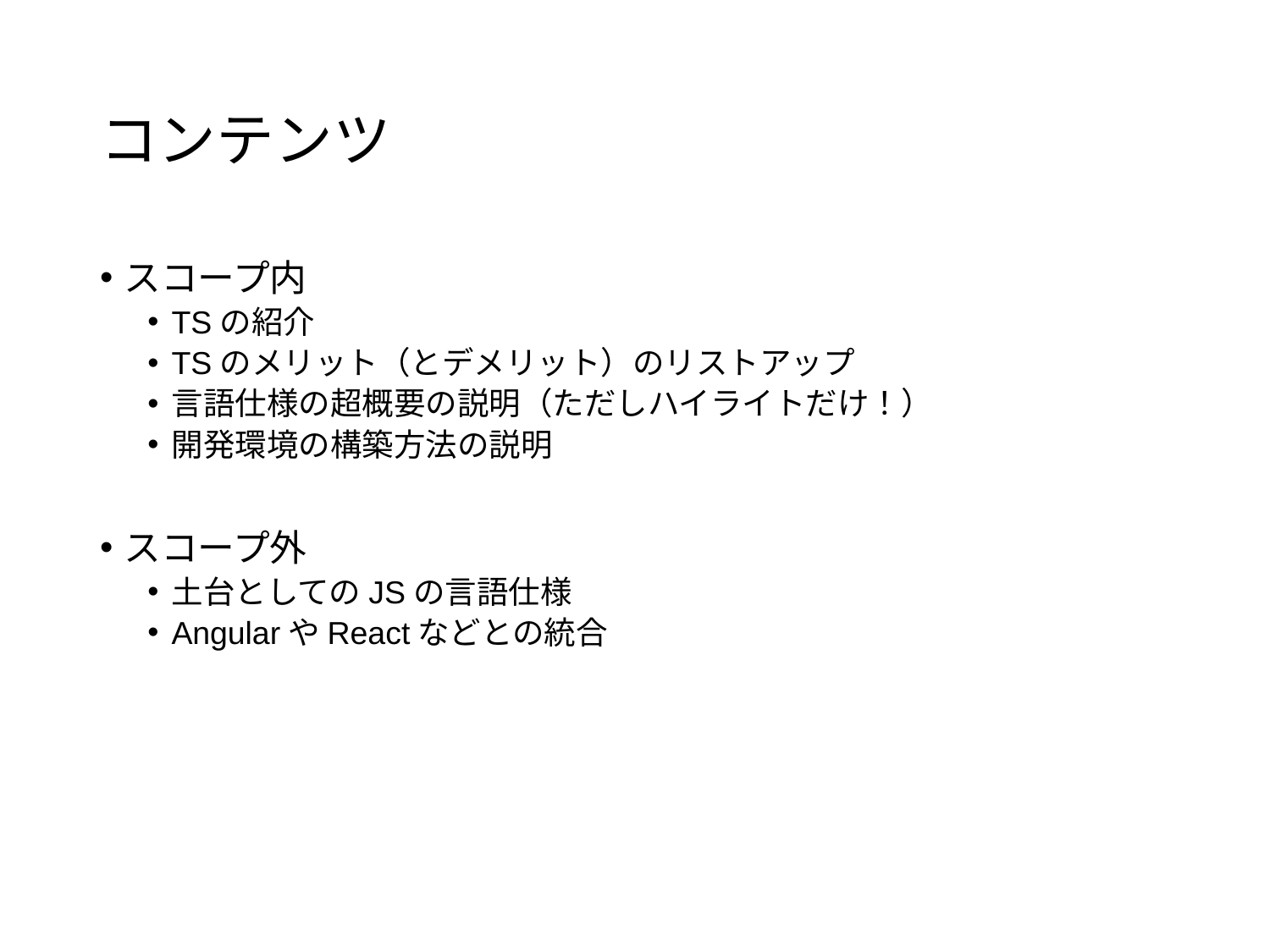

# コンテンツ
スコープ内
TSの紹介
TSのメリット（とデメリット）のリストアップ
言語仕様の超概要の説明（ただしハイライトだけ！）
開発環境の構築方法の説明

スコープ外
土台としてのJSの言語仕様
AngularやReactなどとの統合